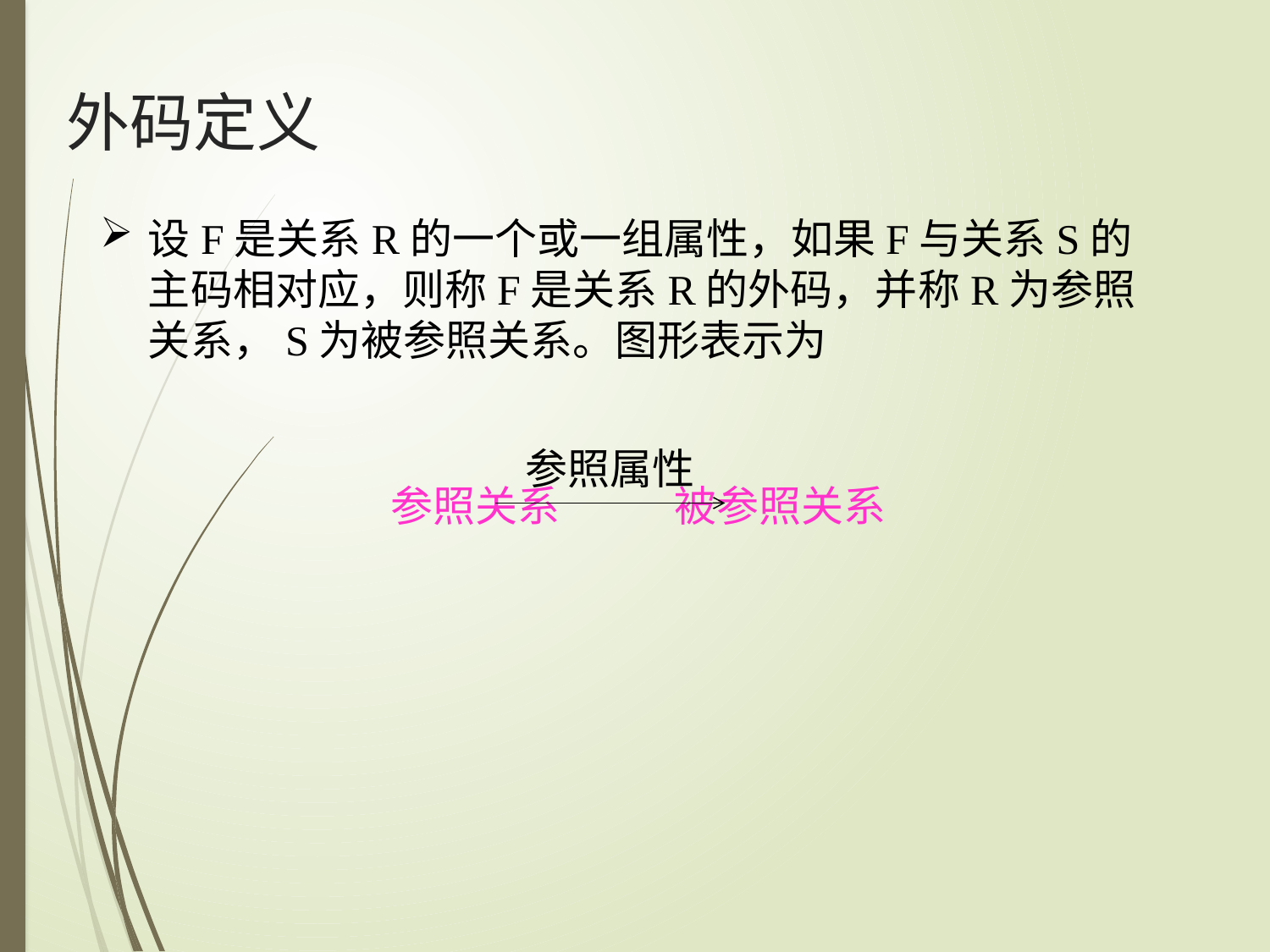

# 外码定义
设F是关系R的一个或一组属性，如果F与关系S的主码相对应，则称F是关系R的外码，并称R为参照关系，S为被参照关系。图形表示为
参照属性
参照关系            被参照关系